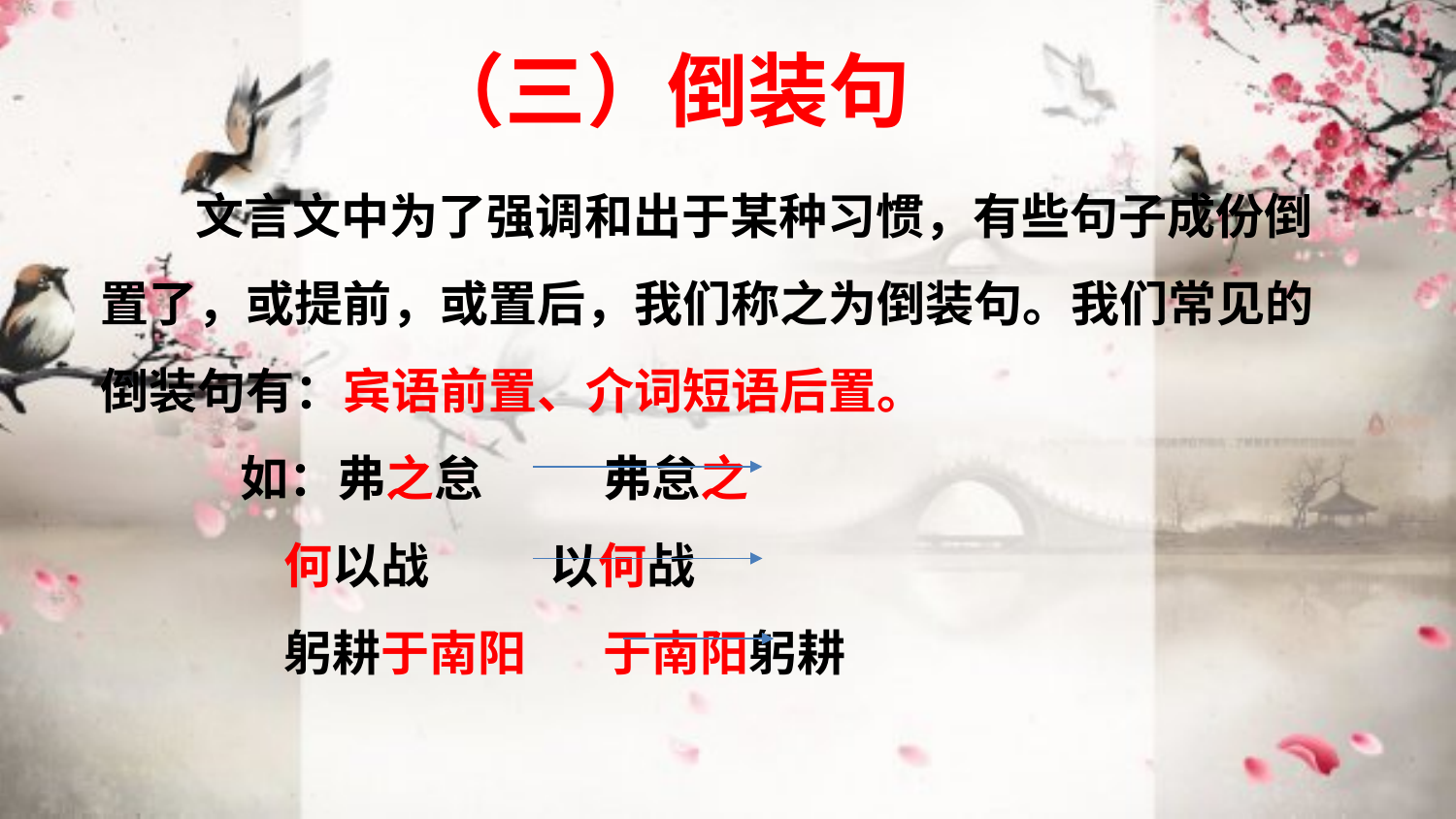

（三）倒装句
文言文中为了强调和出于某种习惯，有些句子成份倒置了，或提前，或置后，我们称之为倒装句。我们常见的倒装句有：宾语前置、介词短语后置。
   如：弗之怠           弗怠之
       何以战           以何战
       躬耕于南阳       于南阳躬耕